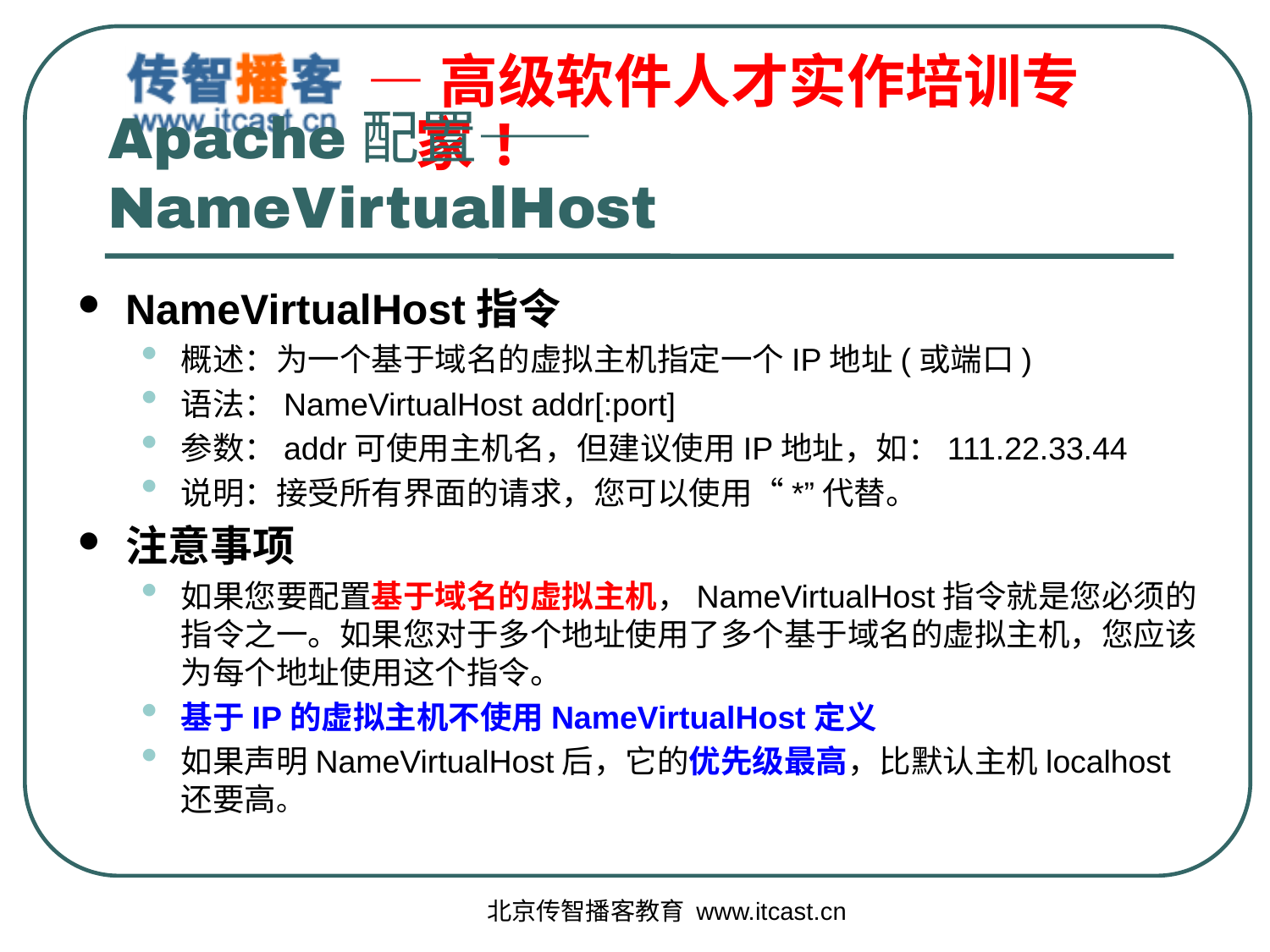

Apache配置——NameVirtualHost
NameVirtualHost指令
概述：为一个基于域名的虚拟主机指定一个IP地址(或端口)
语法：NameVirtualHost addr[:port]
参数：addr可使用主机名，但建议使用IP地址，如：111.22.33.44
说明：接受所有界面的请求，您可以使用“*”代替。
注意事项
如果您要配置基于域名的虚拟主机，NameVirtualHost指令就是您必须的指令之一。如果您对于多个地址使用了多个基于域名的虚拟主机，您应该为每个地址使用这个指令。
基于IP的虚拟主机不使用NameVirtualHost定义
如果声明NameVirtualHost后，它的优先级最高，比默认主机localhost还要高。